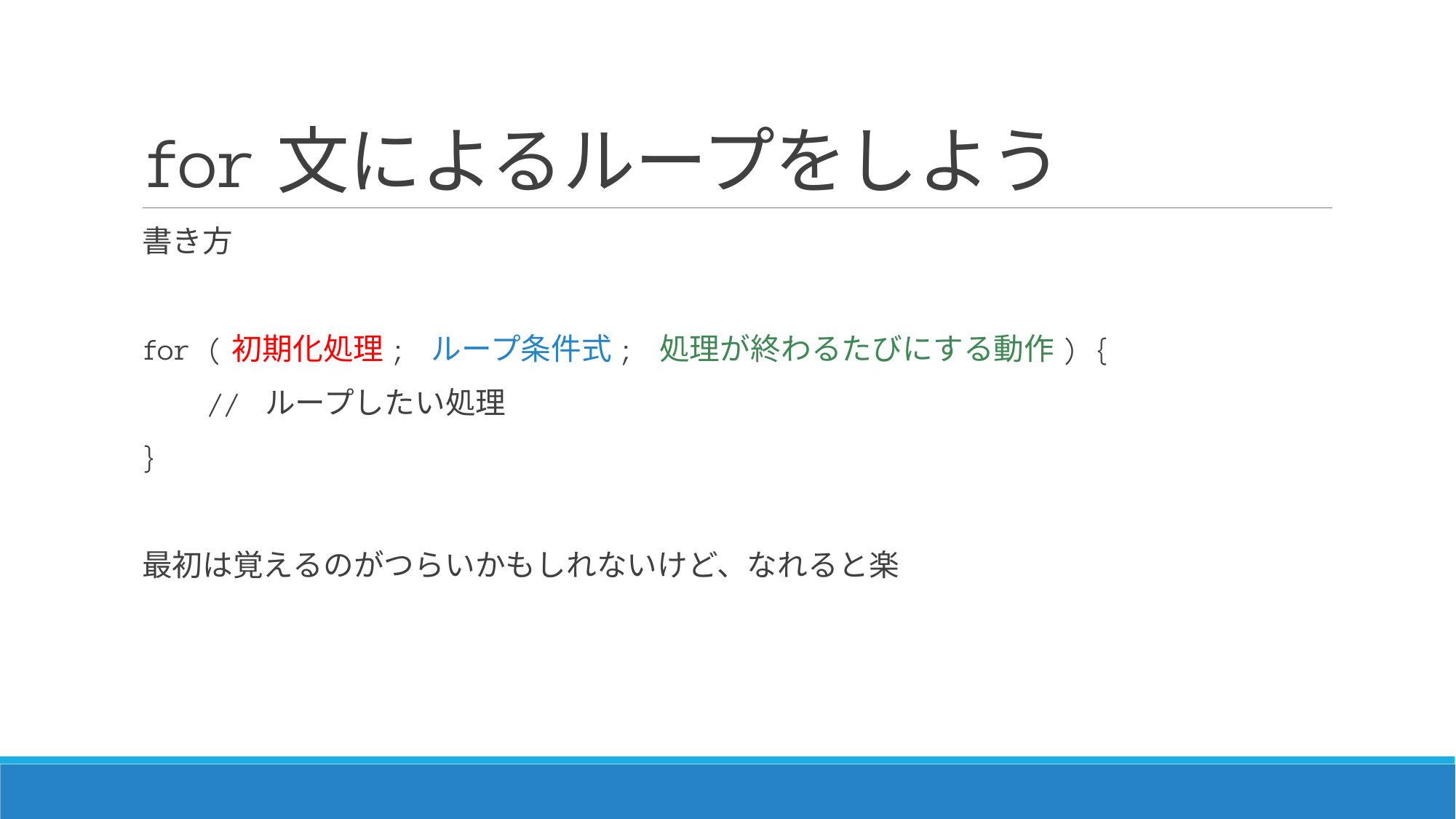

# for文によるループをしよう
書き方

for (初期化処理; ループ条件式; 処理が終わるたびにする動作) {
    // ループしたい処理
}

最初は覚えるのがつらいかもしれないけど、なれると楽